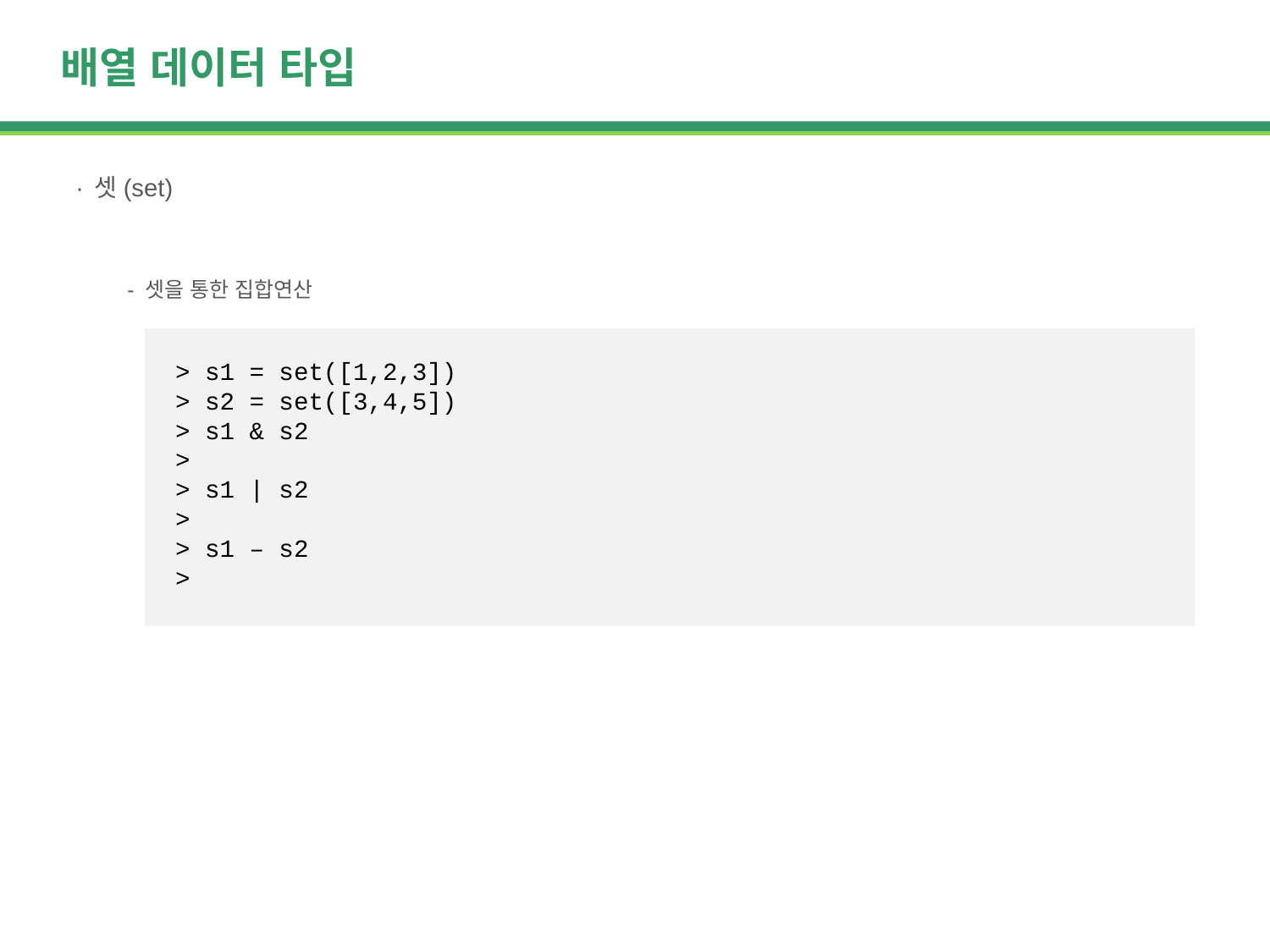

배열 데이터 타입

∙ 셋(set)
- 셋을 통한 집합연산

> s1 = set([1,2,3])
> s2 = set([3,4,5])
> s1 & s2
>
> s1 | s2
>
> s1 – s2
>